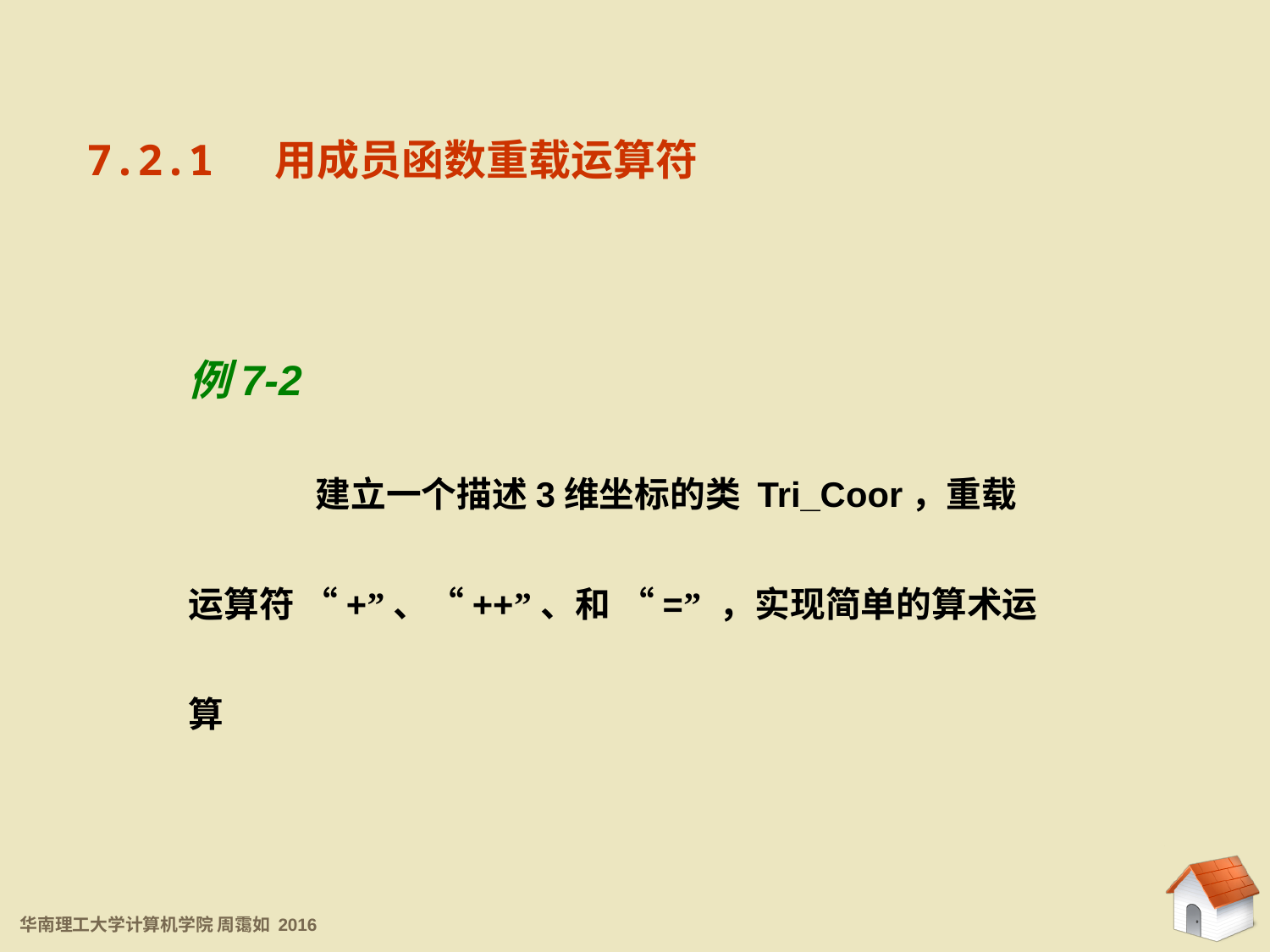

7.2.1  用成员函数重载运算符
例7-2
	建立一个描述3维坐标的类 Tri_Coor，重载运算符 “+”、“++”、和 “=” ，实现简单的算术运算